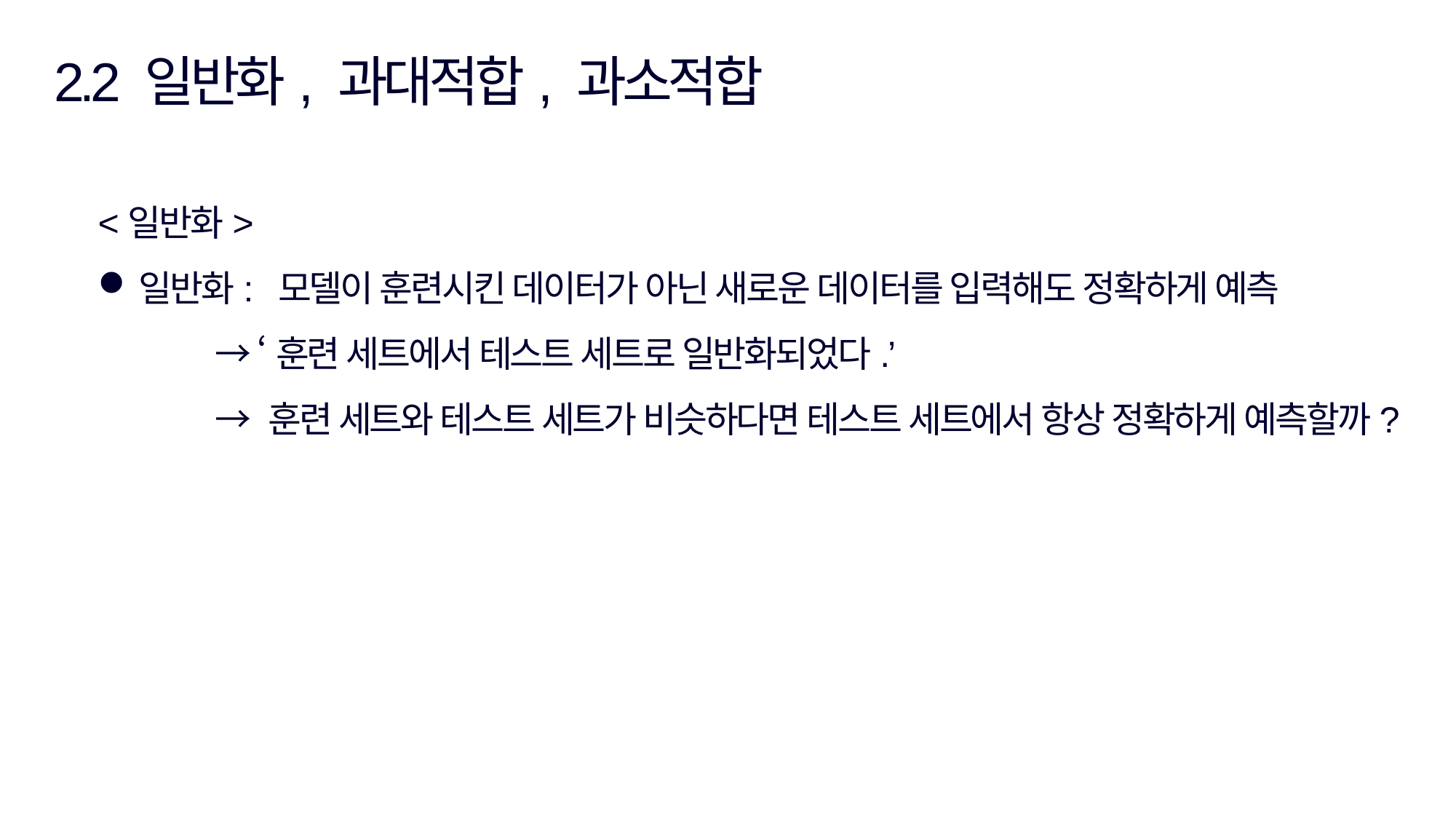

2.2 일반화, 과대적합, 과소적합
<일반화>
일반화:  모델이 훈련시킨 데이터가 아닌 새로운 데이터를 입력해도 정확하게 예측
	 → ‘훈련 세트에서 테스트 세트로 일반화되었다.’
 	 → 훈련 세트와 테스트 세트가 비슷하다면 테스트 세트에서 항상 정확하게 예측할까?